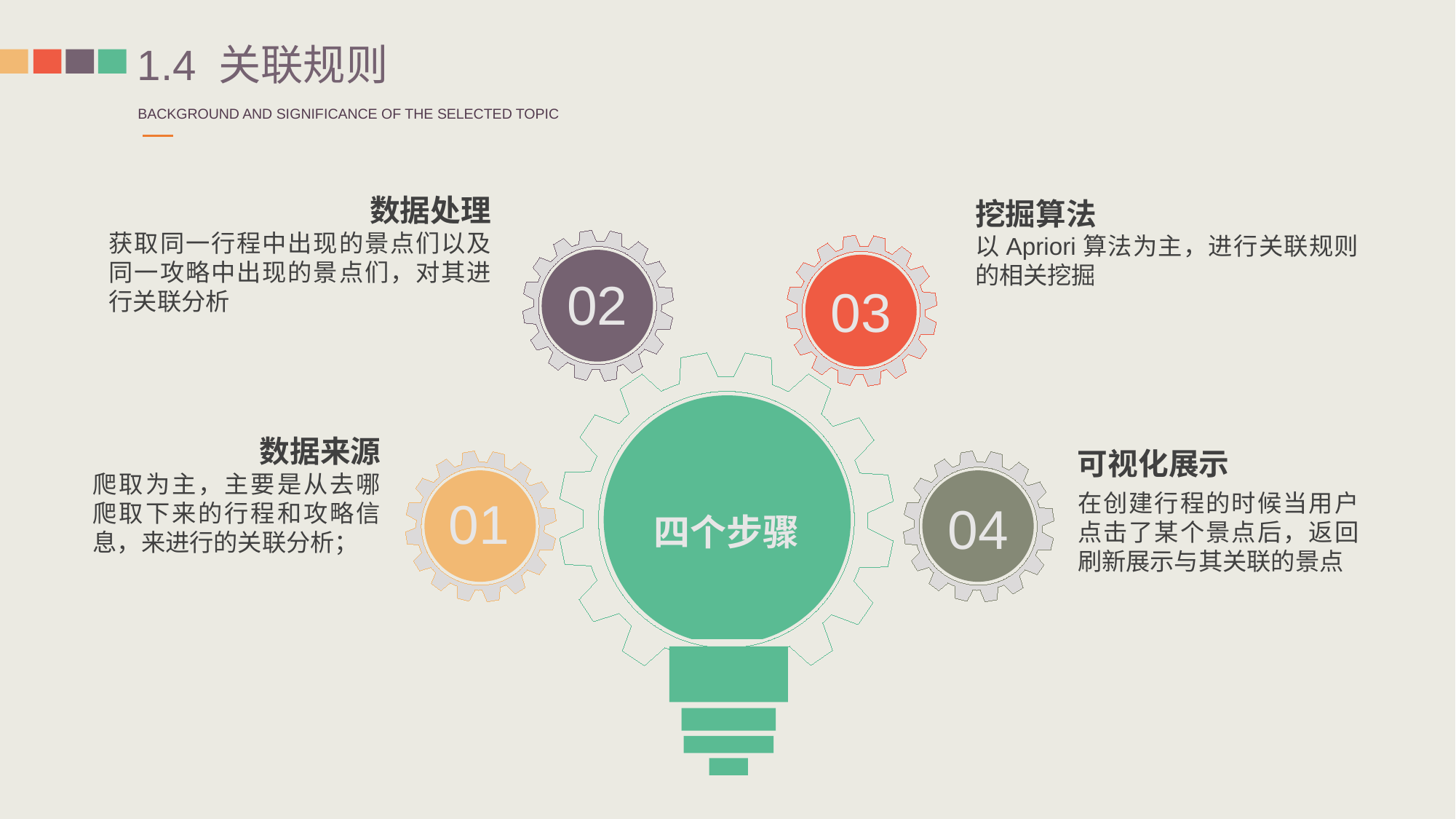

1.4 关联规则
BACKGROUND AND SIGNIFICANCE OF THE SELECTED TOPIC

数据处理
获取同一行程中出现的景点们以及同一攻略中出现的景点们，对其进行关联分析
挖掘算法
以Apriori算法为主，进行关联规则的相关挖掘

02

03

四个步骤

数据来源
爬取为主，主要是从去哪爬取下来的行程和攻略信息，来进行的关联分析；
可视化展示
在创建行程的时候当用户点击了某个景点后，返回刷新展示与其关联的景点

01

04